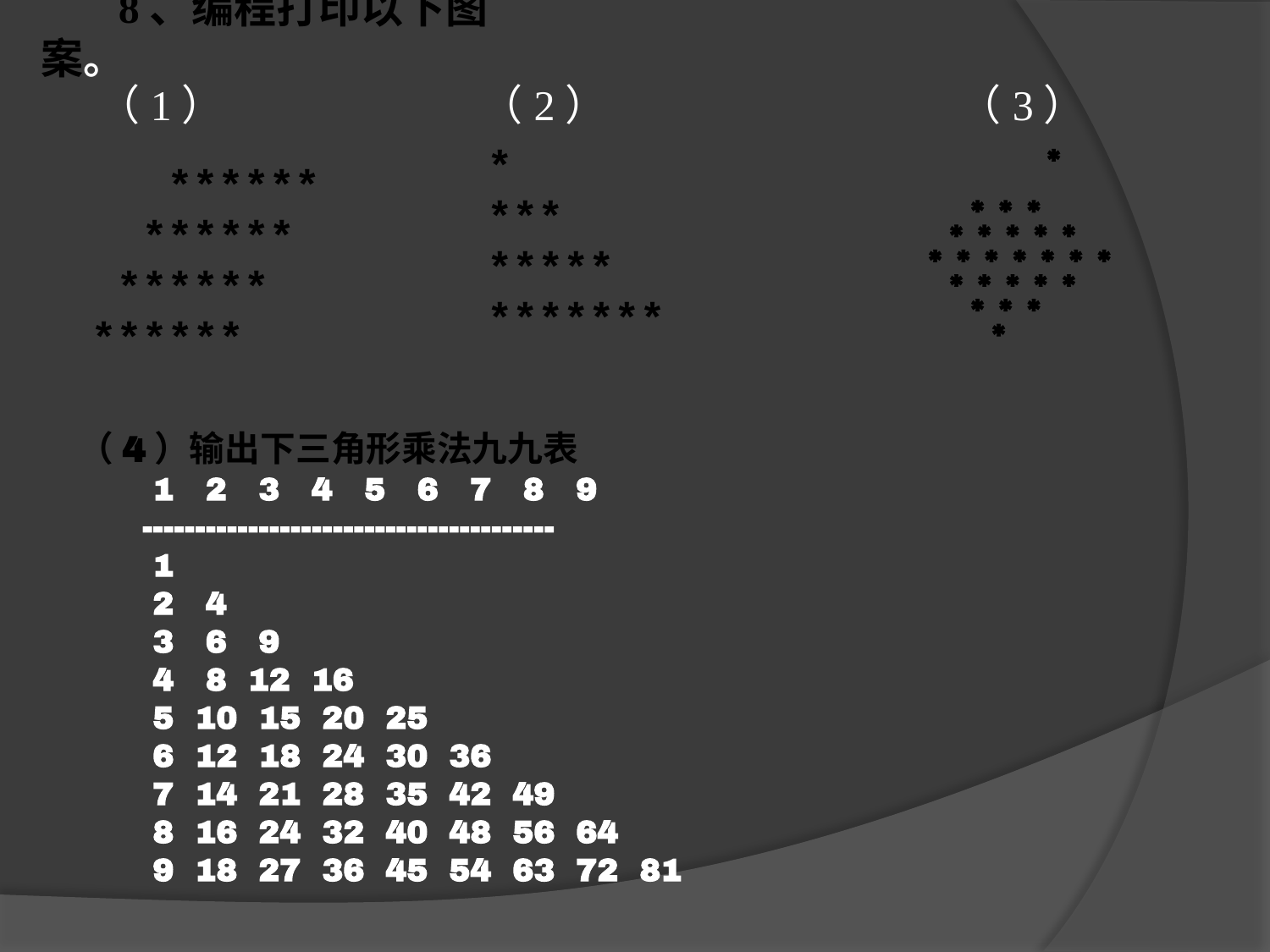

8、编程打印以下图案。

 （1）                           （2）                                     （3）

*
***
*****
*******
                  *
         * * *
       * * * * *
     * * * * * * *
       * * * * *
         * * *
           *

   ******
  ******
 ******
******

（4）输出下三角形乘法九九表
 1   2   3   4   5   6   7   8   9
---------------------------------------
 1
 2   4
 3   6   9
 4   8  12  16
 5  10  15  20  25
 6  12  18  24  30  36
 7  14  21  28  35  42  49
 8  16  24  32  40  48  56  64
 9  18  27  36  45  54  63  72  81